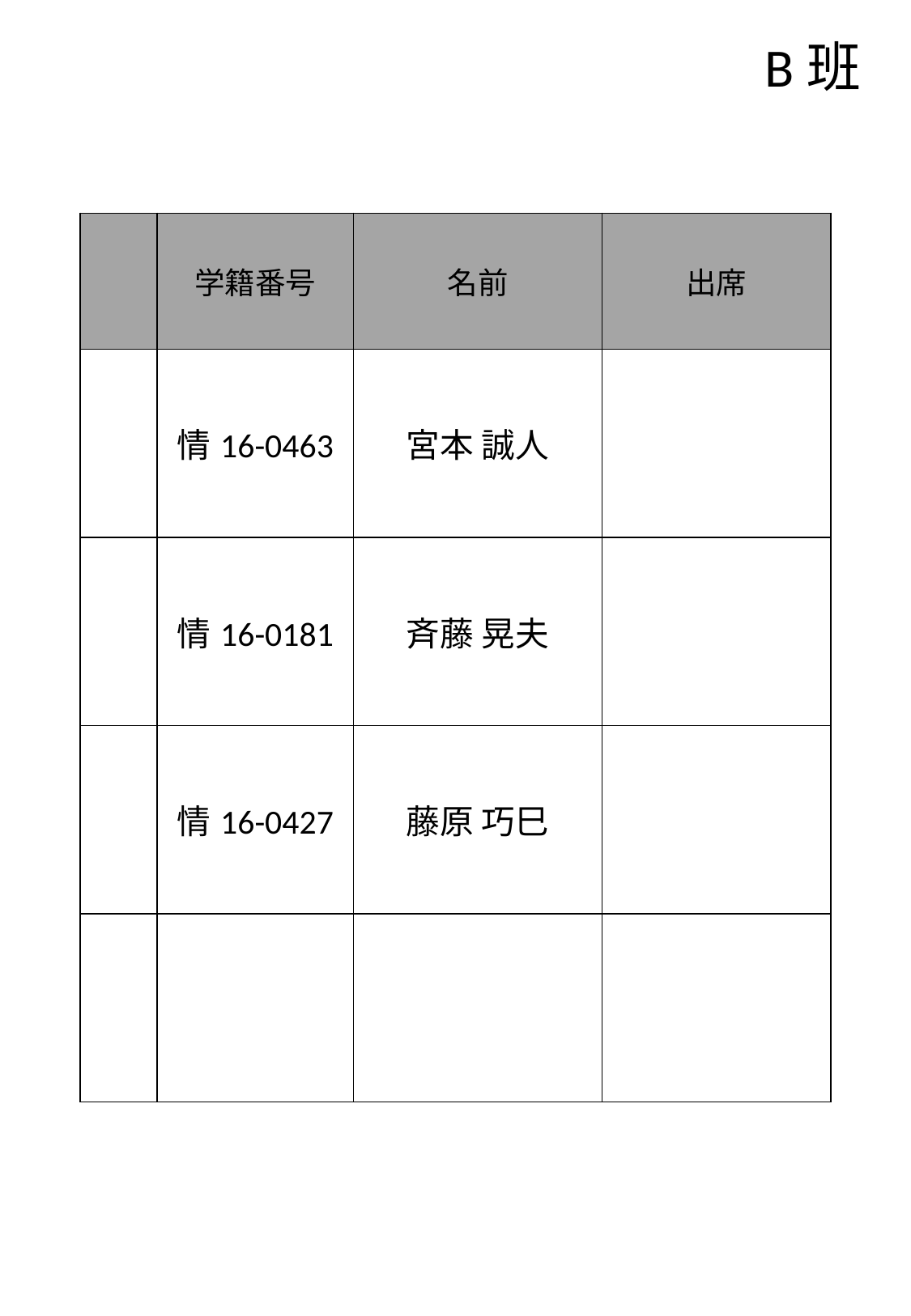

B班
|  | 学籍番号 | 名前 | 出席 |
| --- | --- | --- | --- |
|  | 情16-0463 | 宮本 誠人 |  |
|  | 情16-0181 | 斉藤 晃夫 |  |
|  | 情16-0427 | 藤原 巧巳 |  |
|  |  |  |  |